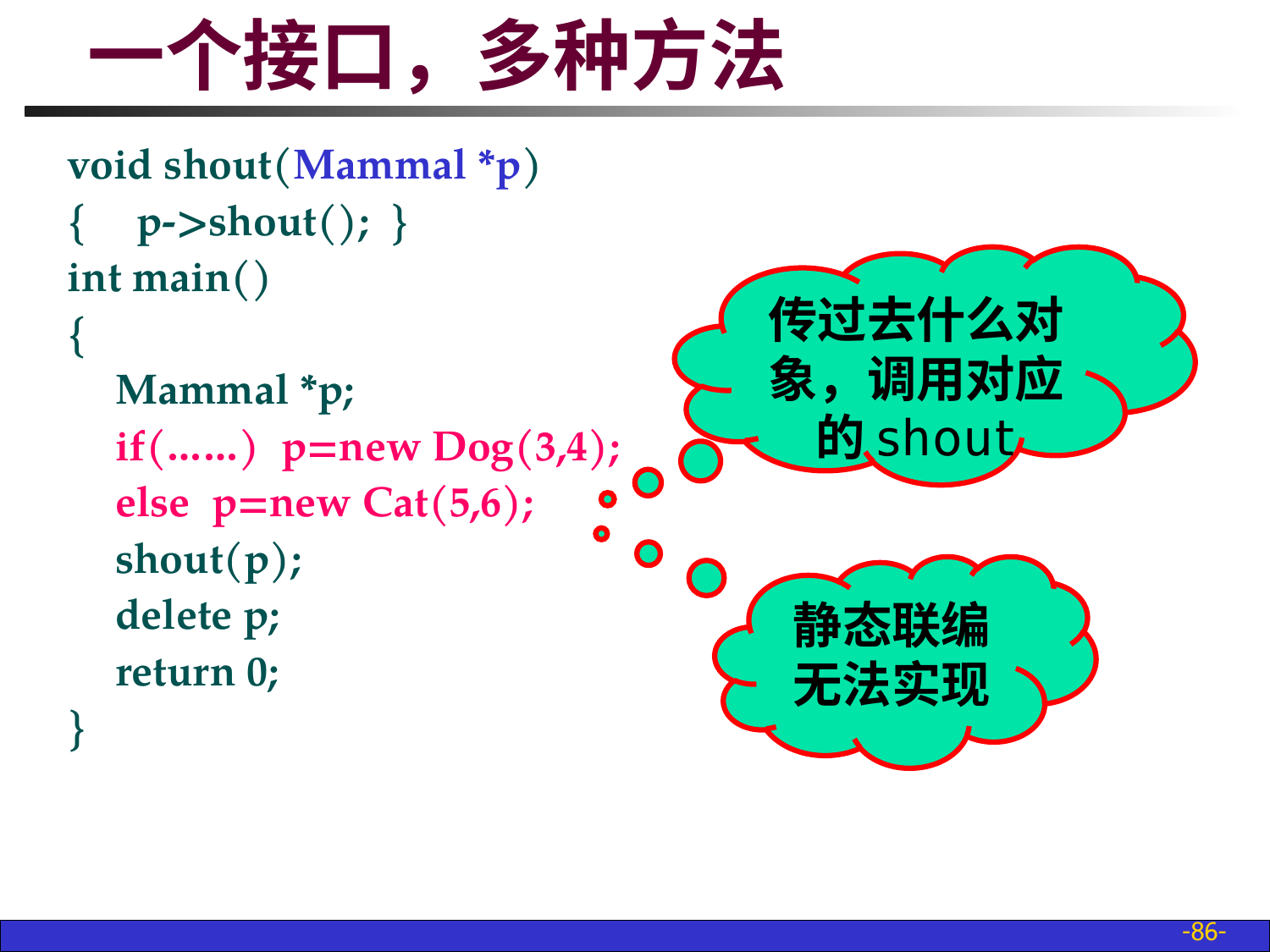

# 一个接口，多种方法
void shout(Mammal *p)
{	  p->shout();  }
int main()
{
	Mammal *p;
	if(……)  p=new Dog(3,4);
	else  p=new Cat(5,6);
	shout(p);
	delete p;
	return 0;
}
传过去什么对象，调用对应的shout
静态联编无法实现
-86-